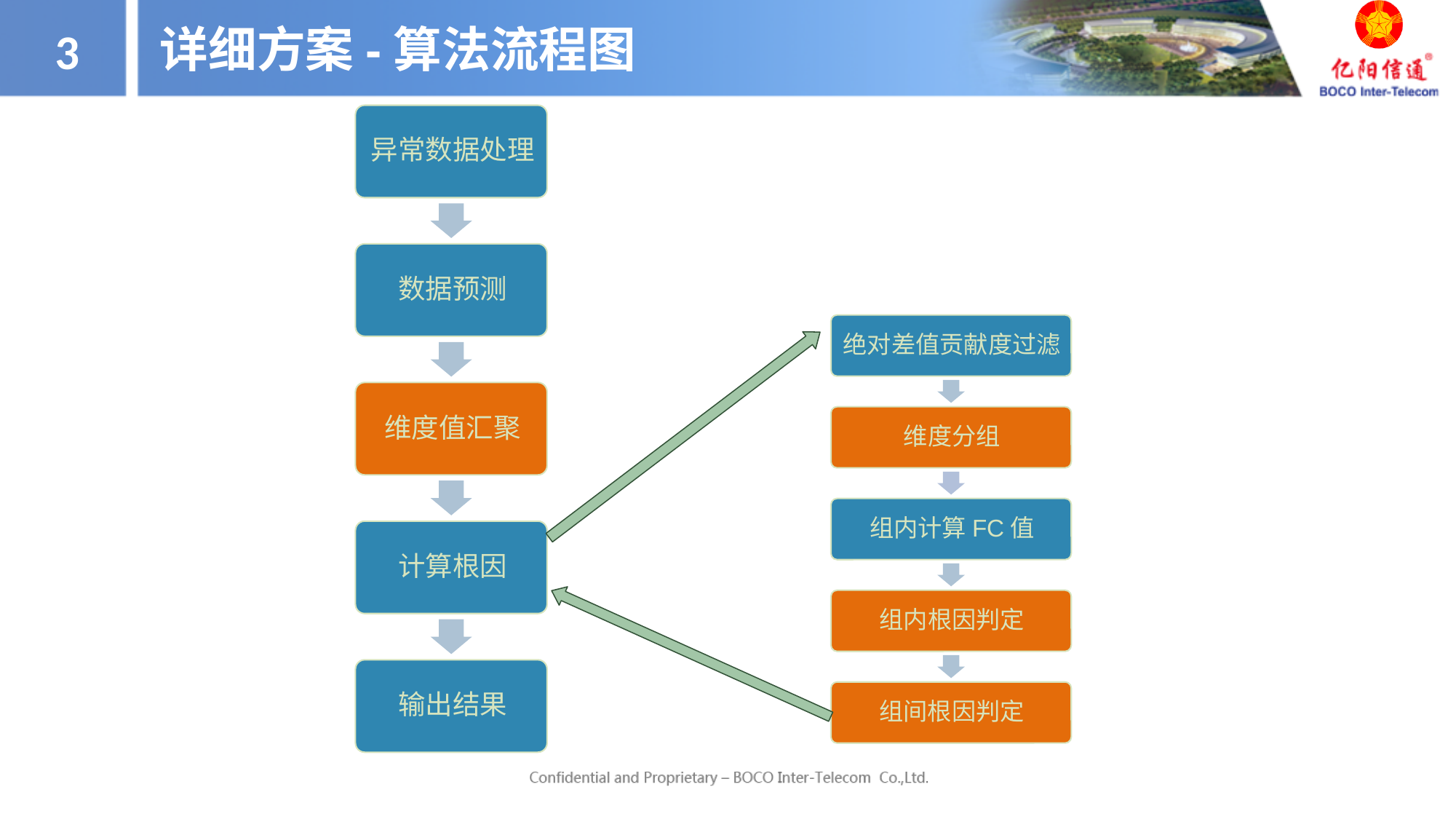

详细方案-算法流程图
3
异常数据处理

数据预测

维度值汇聚

计算根因

输出结果
绝对差值贡献度过滤

维度分组

组内计算FC值

组内根因判定

组间根因判定